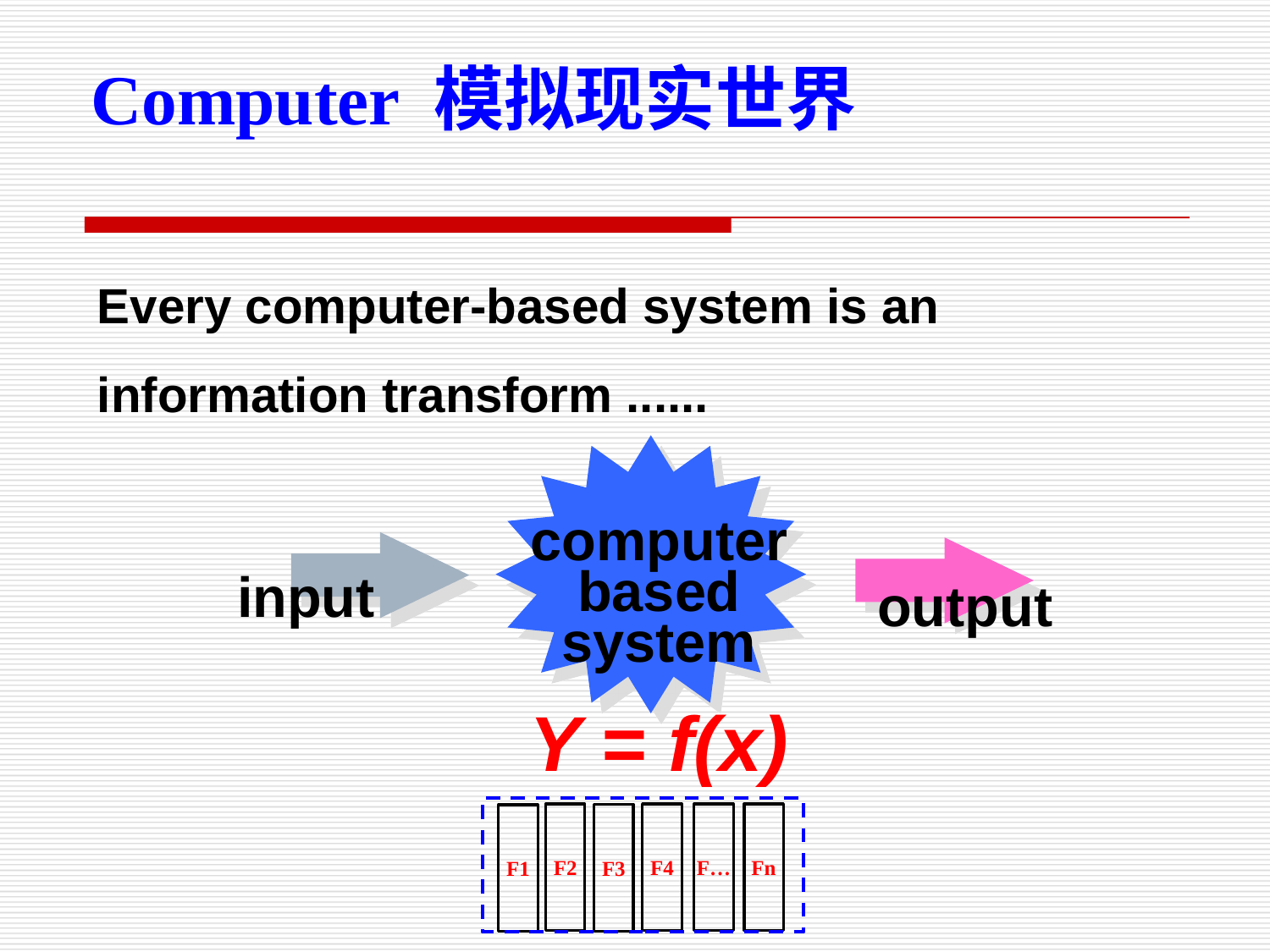

Computer 模拟现实世界
Every computer-based system is an
information transform ......

computer
based
system

input
output
Y = f(x)

F…

Fn

F2

F4

F3

F1